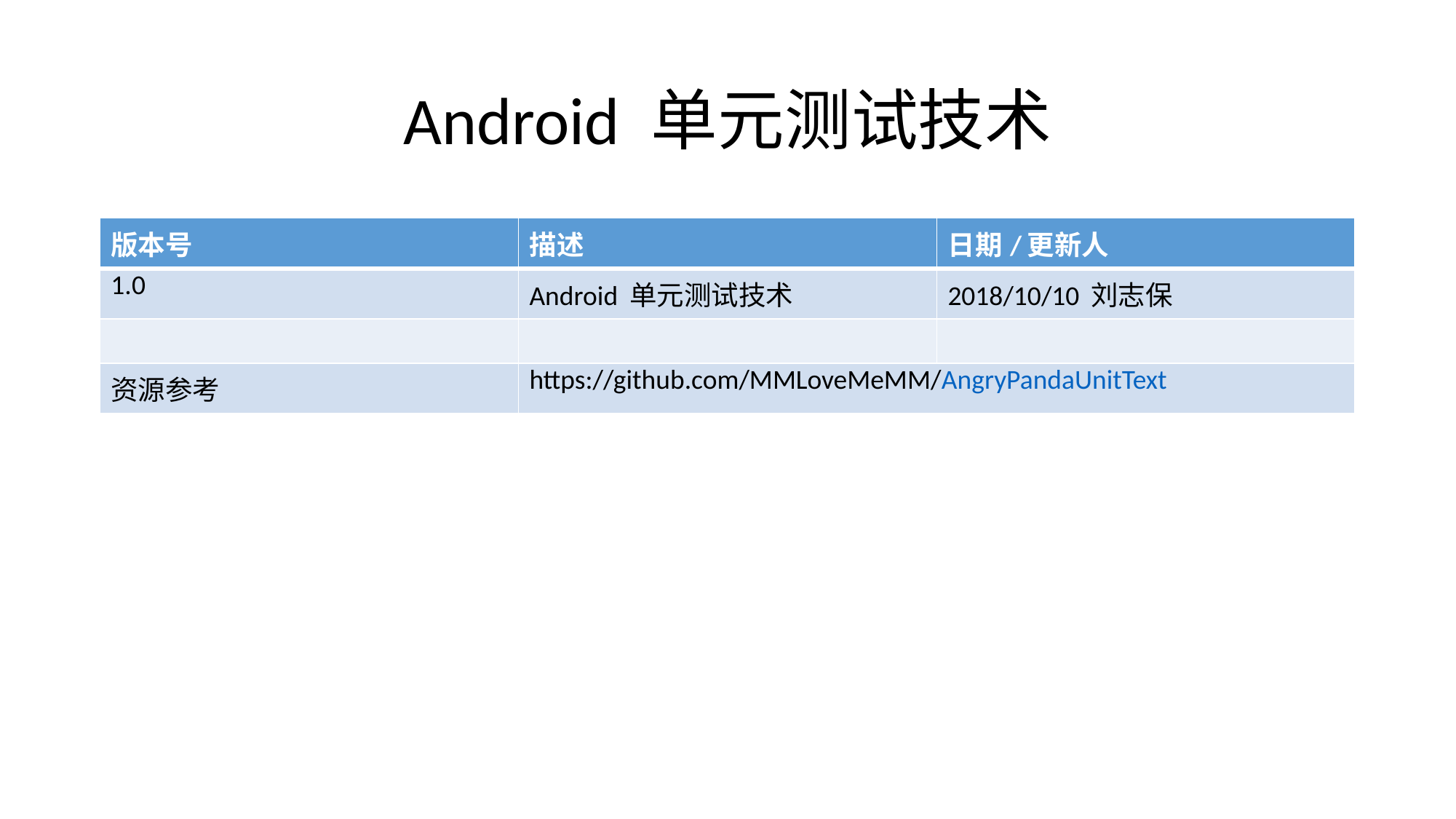

# Android 单元测试技术
| 版本号 | 描述 | 日期/更新人 |
| --- | --- | --- |
| 1.0 | Android 单元测试技术 | 2018/10/10 刘志保 |
|  |  |  |
| 资源参考 | https://github.com/MMLoveMeMM/AngryPandaUnitText |  |